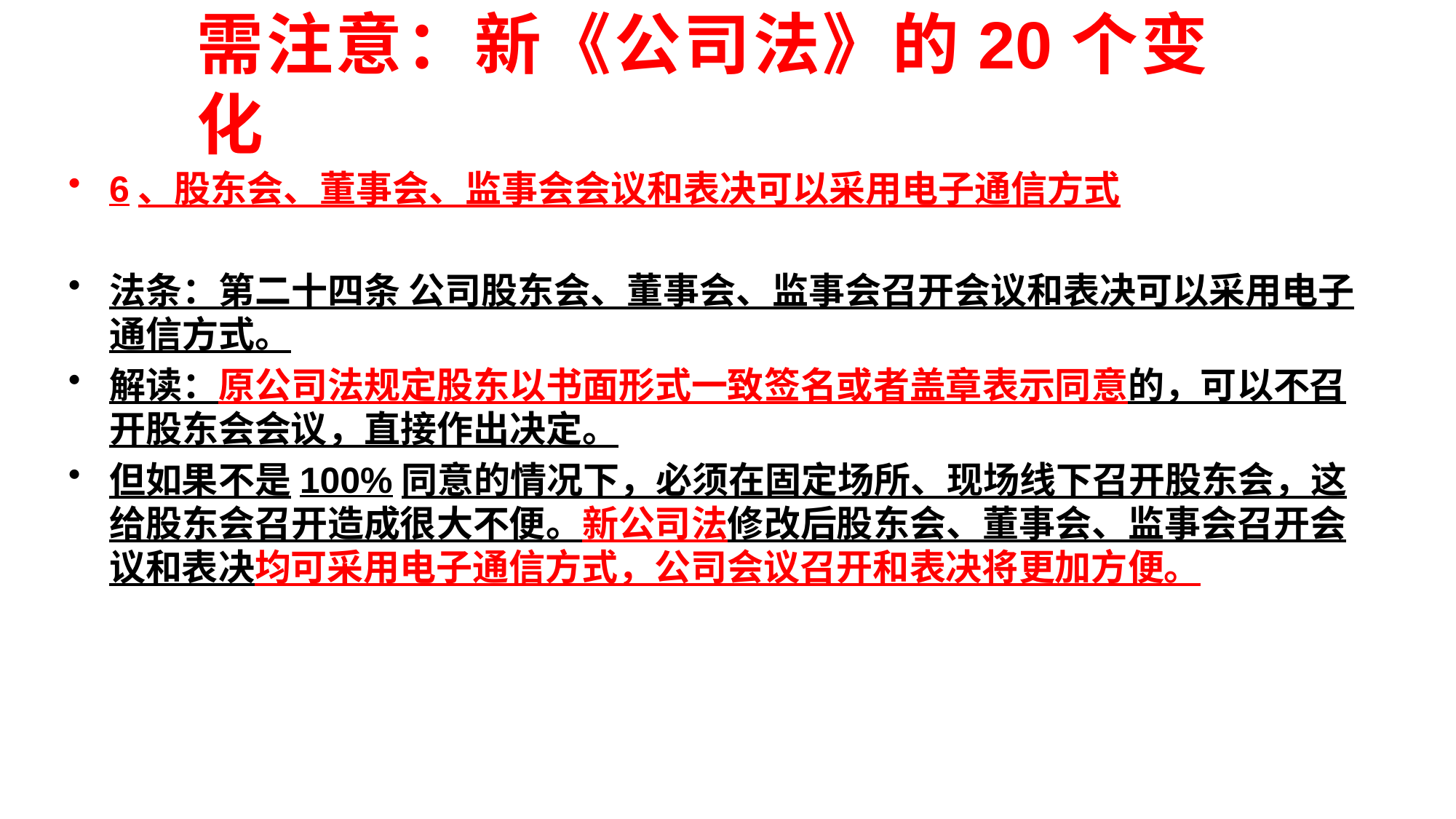

# 需注意：新《公司法》的20个变化
6、股东会、董事会、监事会会议和表决可以采用电子通信方式

法条：第二十四条 公司股东会、董事会、监事会召开会议和表决可以采用电子通信方式。
解读：原公司法规定股东以书面形式一致签名或者盖章表示同意的，可以不召开股东会会议，直接作出决定。
但如果不是100%同意的情况下，必须在固定场所、现场线下召开股东会，这给股东会召开造成很大不便。新公司法修改后股东会、董事会、监事会召开会议和表决均可采用电子通信方式，公司会议召开和表决将更加方便。